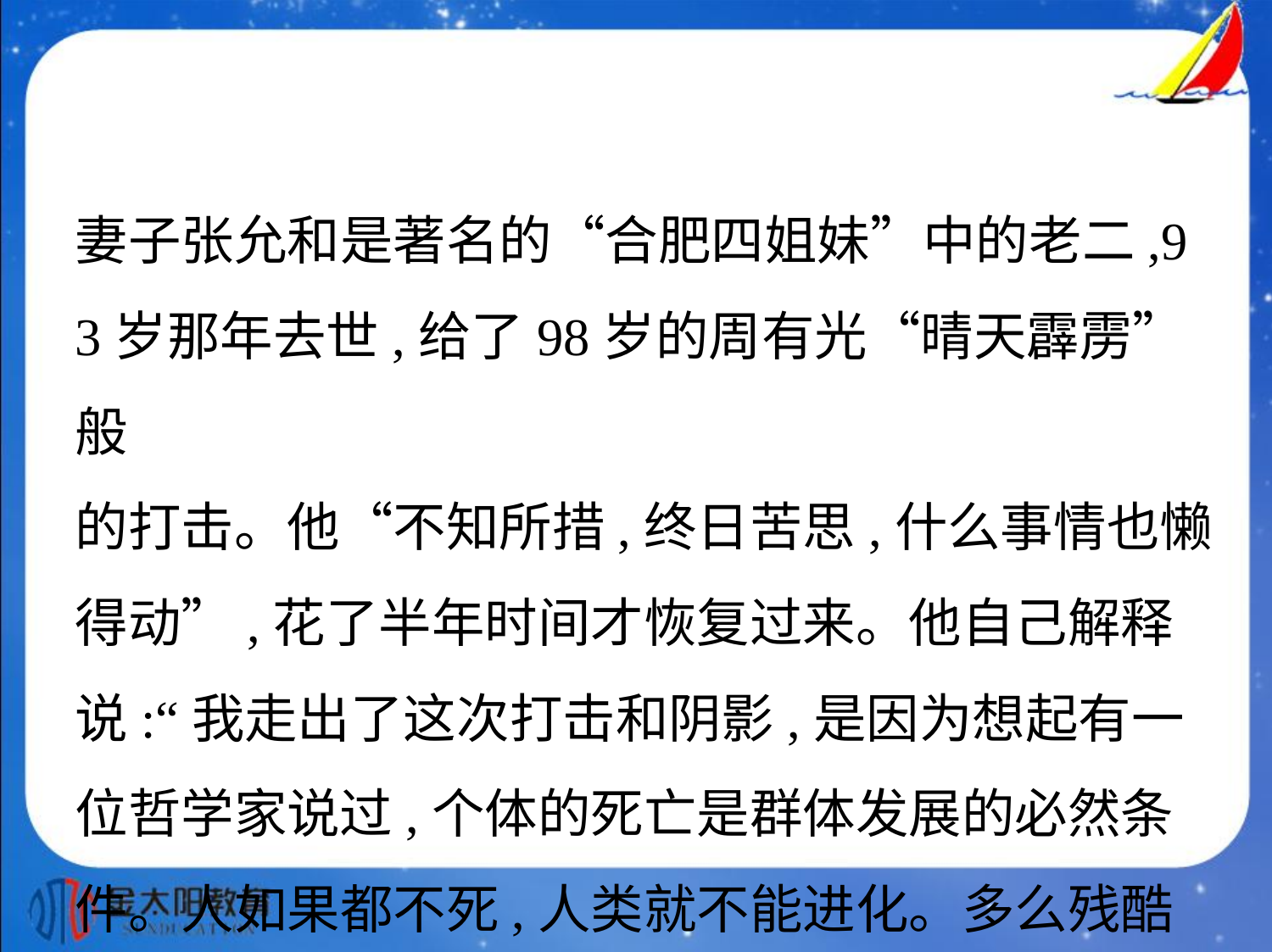

妻子张允和是著名的“合肥四姐妹”中的老二,9
3岁那年去世,给了98岁的周有光“晴天霹雳”般
的打击。他“不知所措,终日苦思,什么事情也懒
得动”,花了半年时间才恢复过来。他自己解释
说:“我走出了这次打击和阴影,是因为想起有一
位哲学家说过,个体的死亡是群体发展的必然条
件。人如果都不死,人类就不能进化。多么残酷